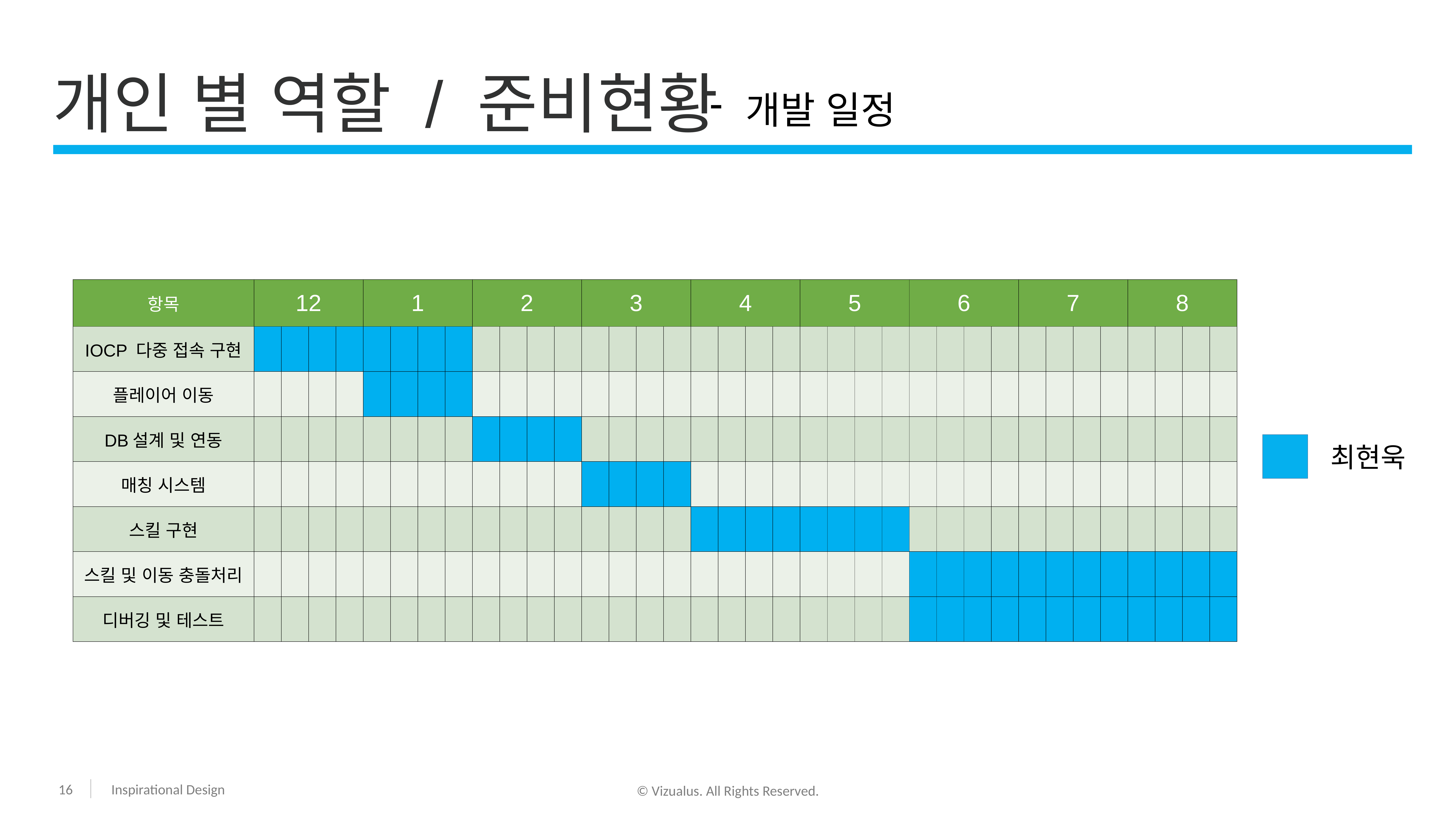

개인 별 역할 / 준비현황
개발 일정

| 항목 | 12 |  |  |  | 1 |  |  |  | 2 |  |  |  | 3 |  |  |  | 4 |  |  |  | 5 |  |  |  | 6 |  |  |  | 7 |  |  |  | 8 |  |  |  |
| --- | --- | --- | --- | --- | --- | --- | --- | --- | --- | --- | --- | --- | --- | --- | --- | --- | --- | --- | --- | --- | --- | --- | --- | --- | --- | --- | --- | --- | --- | --- | --- | --- | --- | --- | --- | --- |
| IOCP 다중 접속 구현 |  |  |  |  |  |  |  |  |  |  |  |  |  |  |  |  |  |  |  |  |  |  |  |  |  |  |  |  |  |  |  |  |  |  |  |  |
| 플레이어 이동 |  |  |  |  |  |  |  |  |  |  |  |  |  |  |  |  |  |  |  |  |  |  |  |  |  |  |  |  |  |  |  |  |  |  |  |  |
| DB설계 및 연동 |  |  |  |  |  |  |  |  |  |  |  |  |  |  |  |  |  |  |  |  |  |  |  |  |  |  |  |  |  |  |  |  |  |  |  |  |
| 매칭 시스템 |  |  |  |  |  |  |  |  |  |  |  |  |  |  |  |  |  |  |  |  |  |  |  |  |  |  |  |  |  |  |  |  |  |  |  |  |
| 스킬 구현 |  |  |  |  |  |  |  |  |  |  |  |  |  |  |  |  |  |  |  |  |  |  |  |  |  |  |  |  |  |  |  |  |  |  |  |  |
| 스킬 및 이동 충돌처리 |  |  |  |  |  |  |  |  |  |  |  |  |  |  |  |  |  |  |  |  |  |  |  |  |  |  |  |  |  |  |  |  |  |  |  |  |
| 디버깅 및 테스트 |  |  |  |  |  |  |  |  |  |  |  |  |  |  |  |  |  |  |  |  |  |  |  |  |  |  |  |  |  |  |  |  |  |  |  |  |

최현욱
16
© Vizualus. All Rights Reserved.